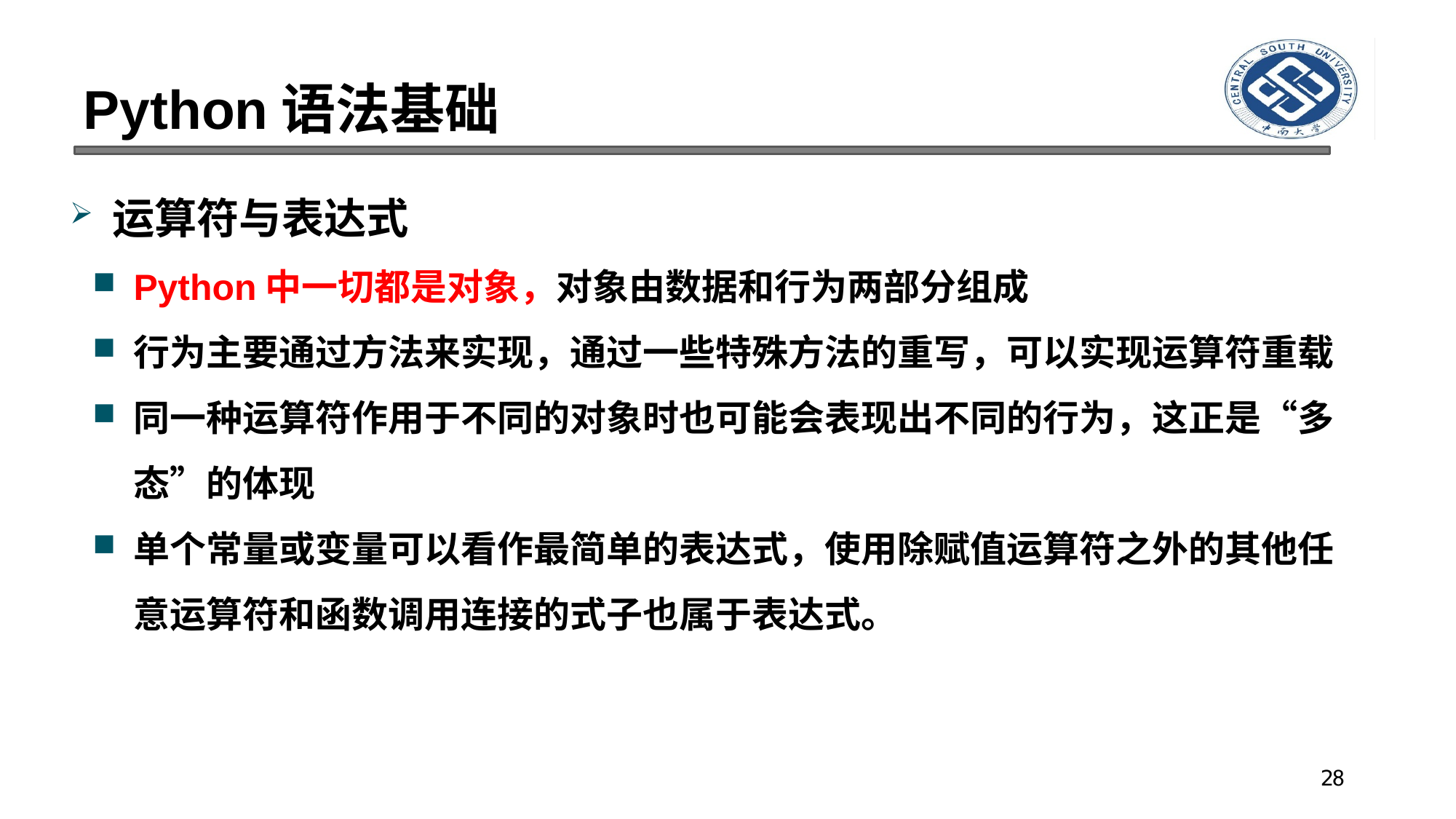

# Python语法基础
运算符与表达式
Python中一切都是对象，对象由数据和行为两部分组成
行为主要通过方法来实现，通过一些特殊方法的重写，可以实现运算符重载
同一种运算符作用于不同的对象时也可能会表现出不同的行为，这正是“多态”的体现
单个常量或变量可以看作最简单的表达式，使用除赋值运算符之外的其他任意运算符和函数调用连接的式子也属于表达式。

28